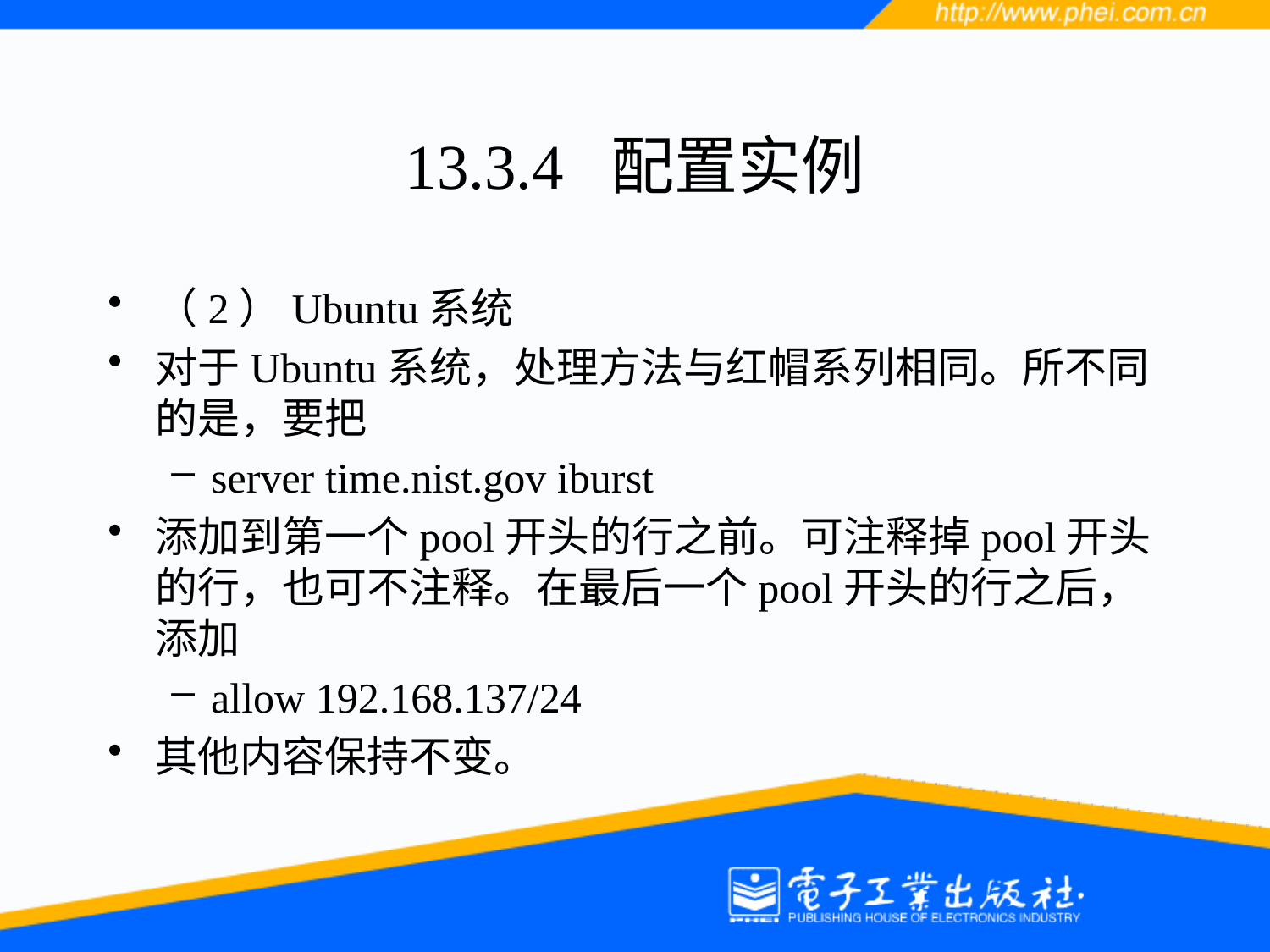

# 13.3.4  配置实例
（2）Ubuntu系统
对于Ubuntu系统，处理方法与红帽系列相同。所不同的是，要把
server time.nist.gov iburst
添加到第一个pool开头的行之前。可注释掉pool开头的行，也可不注释。在最后一个pool开头的行之后，添加
allow 192.168.137/24
其他内容保持不变。